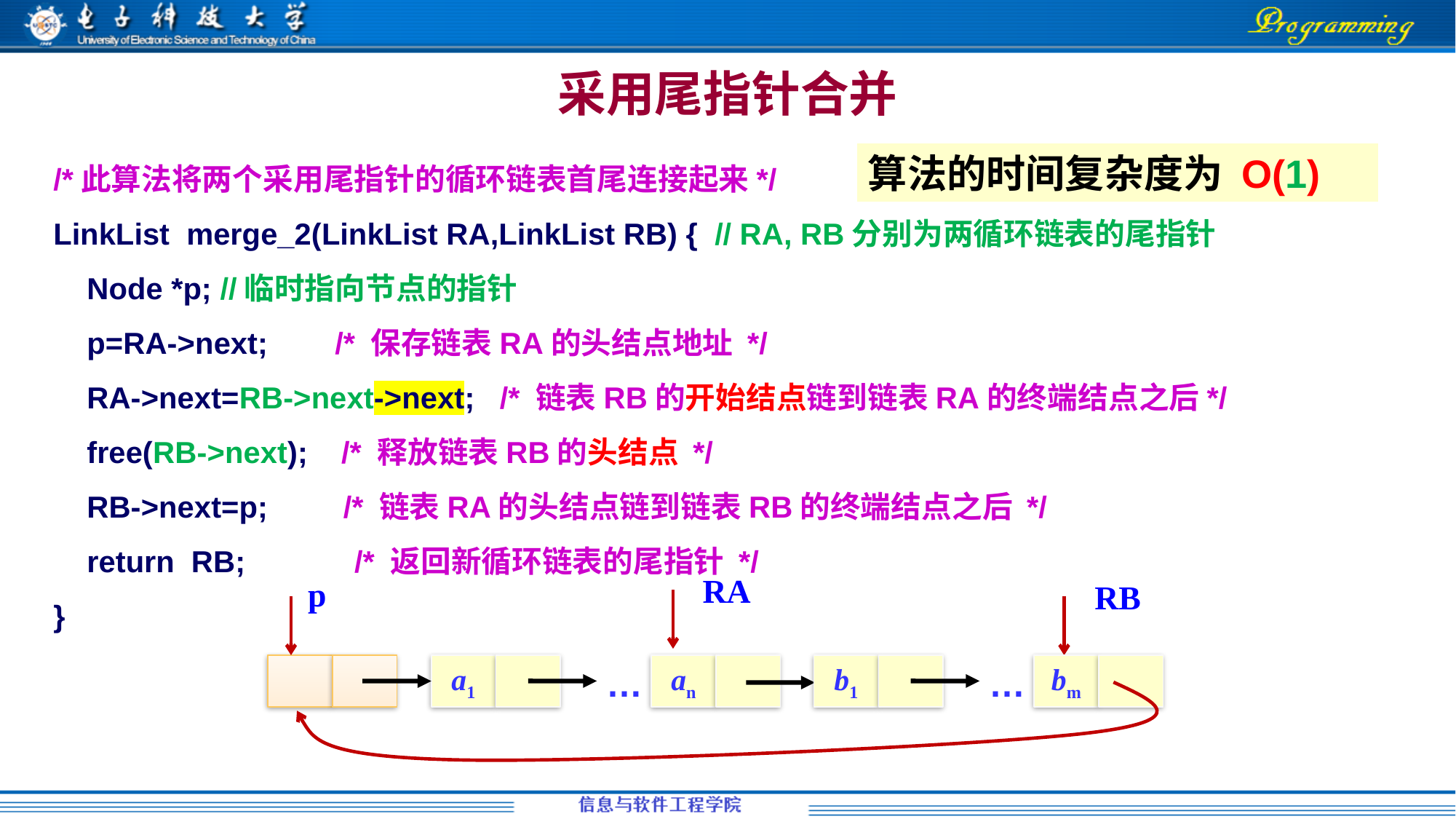

# 采用尾指针合并
/*此算法将两个采用尾指针的循环链表首尾连接起来*/
LinkList  merge_2(LinkList RA,LinkList RB) {  // RA, RB分别为两循环链表的尾指针
    Node *p; //临时指向节点的指针
    p=RA->next;        /* 保存链表RA的头结点地址 */
    RA->next=RB->next->next;   /* 链表RB的开始结点链到链表RA的终端结点之后*/
    free(RB->next);    /* 释放链表RB的头结点 */
    RB->next=p;         /* 链表RA的头结点链到链表RB的终端结点之后 */
    return  RB;             /* 返回新循环链表的尾指针 */
}
算法的时间复杂度为 O(1)
RA
p
RB
…
…

a1

an

b1

bm